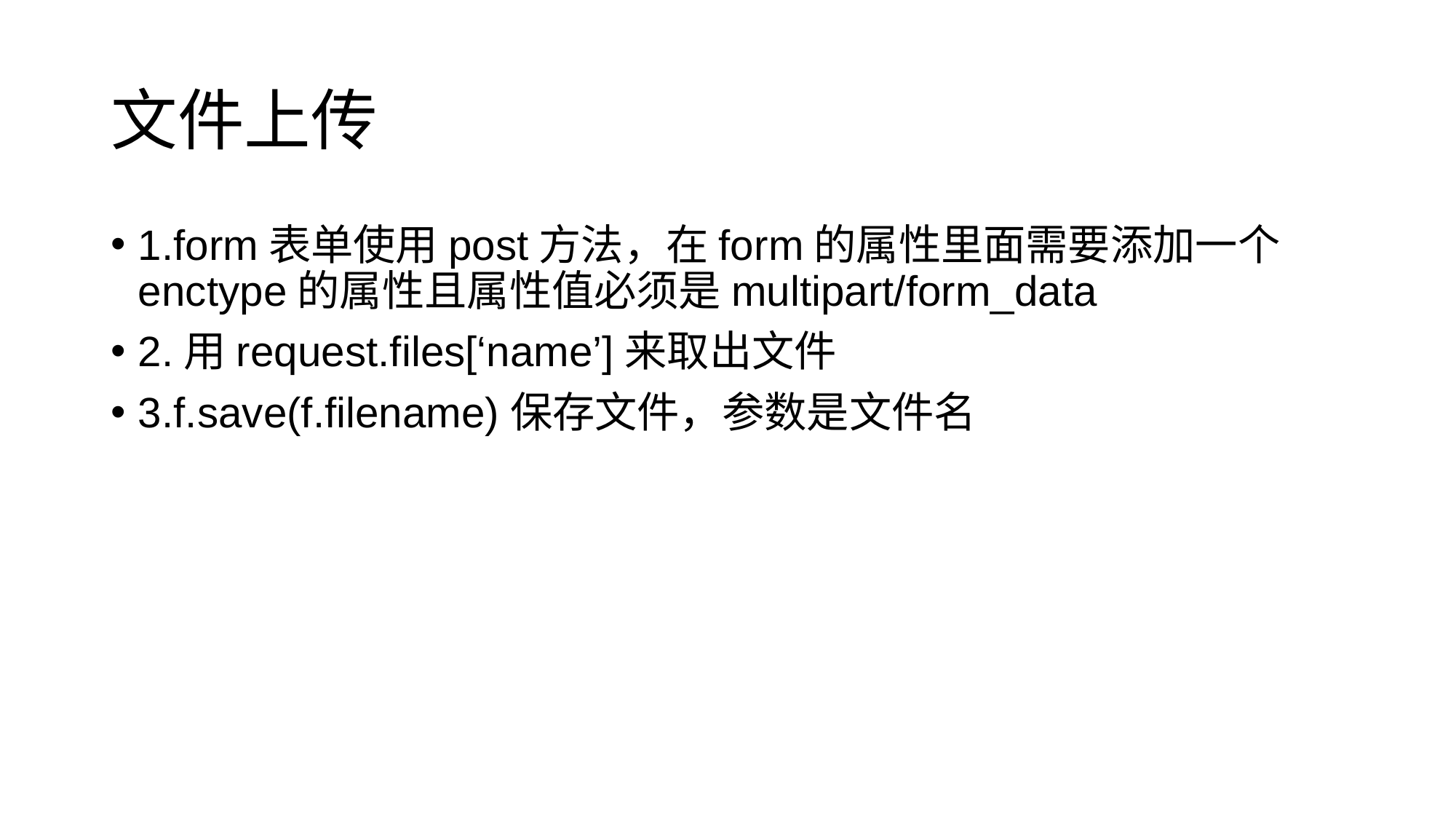

# 文件上传
1.form表单使用post方法，在form的属性里面需要添加一个enctype的属性且属性值必须是multipart/form_data
2.用request.files[‘name’]来取出文件
3.f.save(f.filename)保存文件，参数是文件名